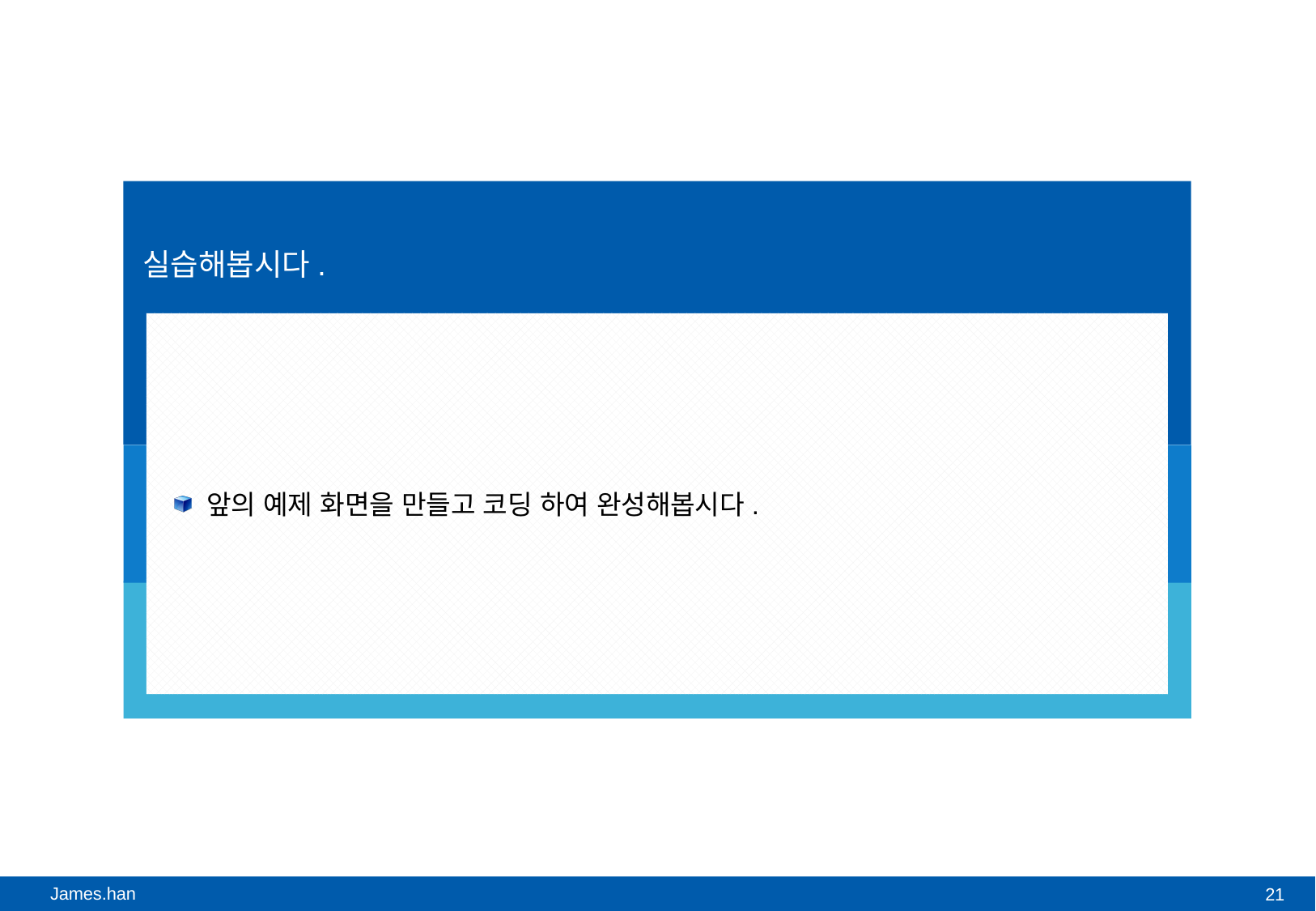

앞의 예제 화면을 만들고 코딩 하여 완성해봅시다.
21